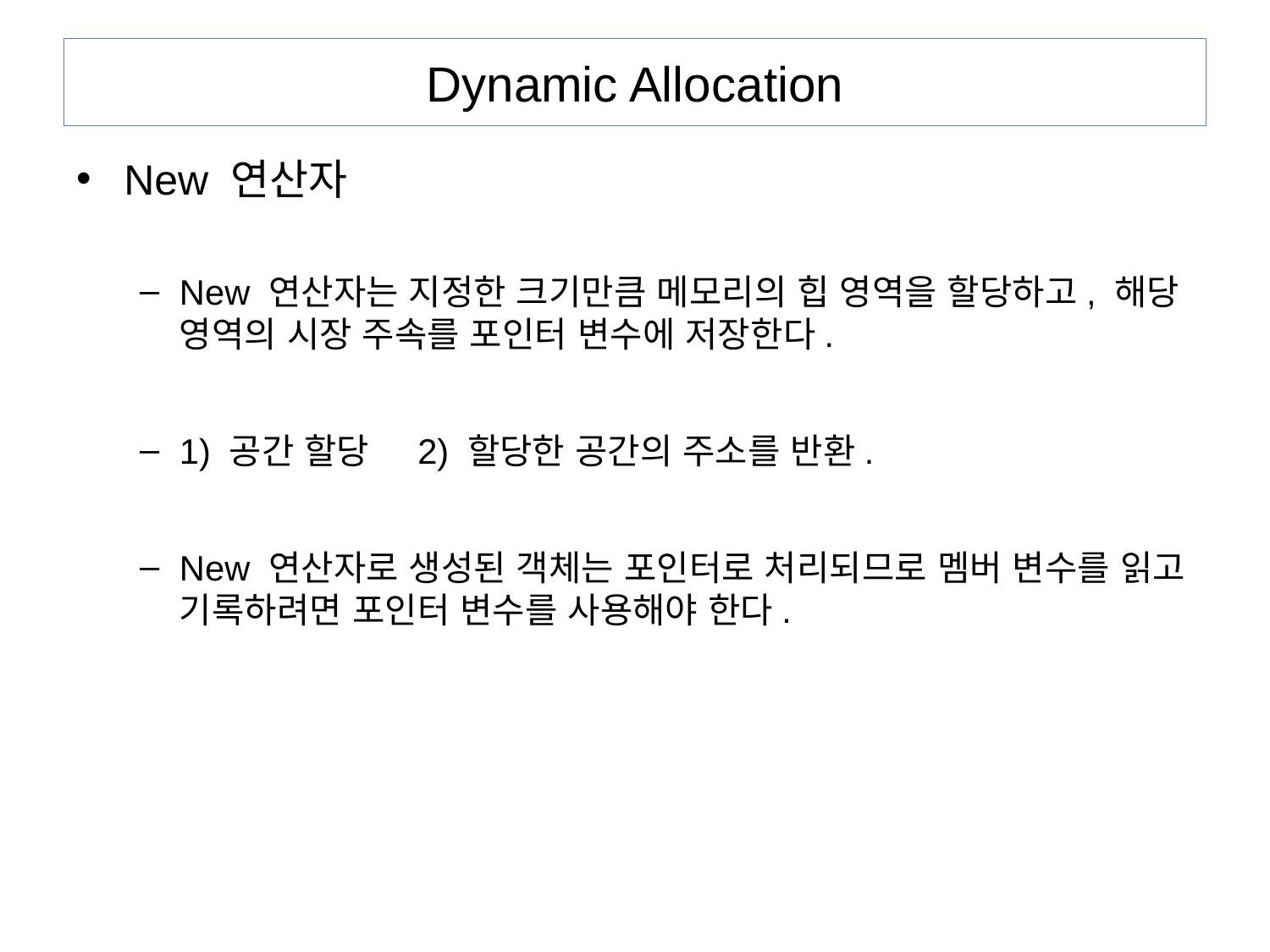

# Dynamic Allocation
New 연산자

New 연산자는 지정한 크기만큼 메모리의 힙 영역을 할당하고, 해당 영역의 시장 주속를 포인터 변수에 저장한다.

1) 공간 할당    2) 할당한 공간의 주소를 반환.

New 연산자로 생성된 객체는 포인터로 처리되므로 멤버 변수를 읽고 기록하려면 포인터 변수를 사용해야 한다.